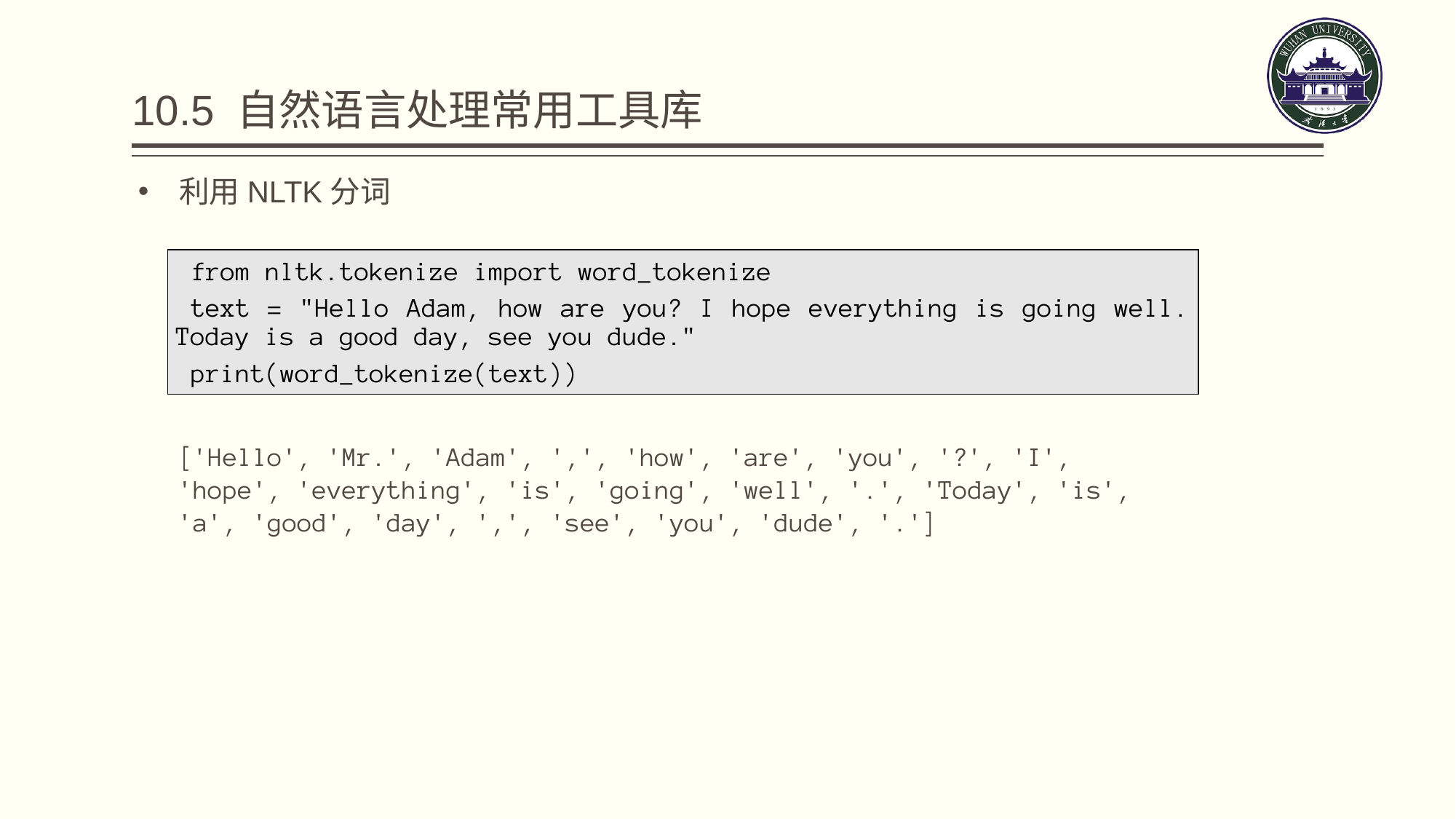

# 10.5 自然语言处理常用工具库
利用NLTK分词
| from nltk.tokenize import word\_tokenize |
| --- |
| text = "Hello Adam, how are you? I hope everything is going well. Today is a good day, see you dude." |
| print(word\_tokenize(text)) |
['Hello', 'Mr.', 'Adam', ',', 'how', 'are', 'you', '?', 'I', 'hope', 'everything', 'is', 'going', 'well', '.', 'Today', 'is', 'a', 'good', 'day', ',', 'see', 'you', 'dude', '.']